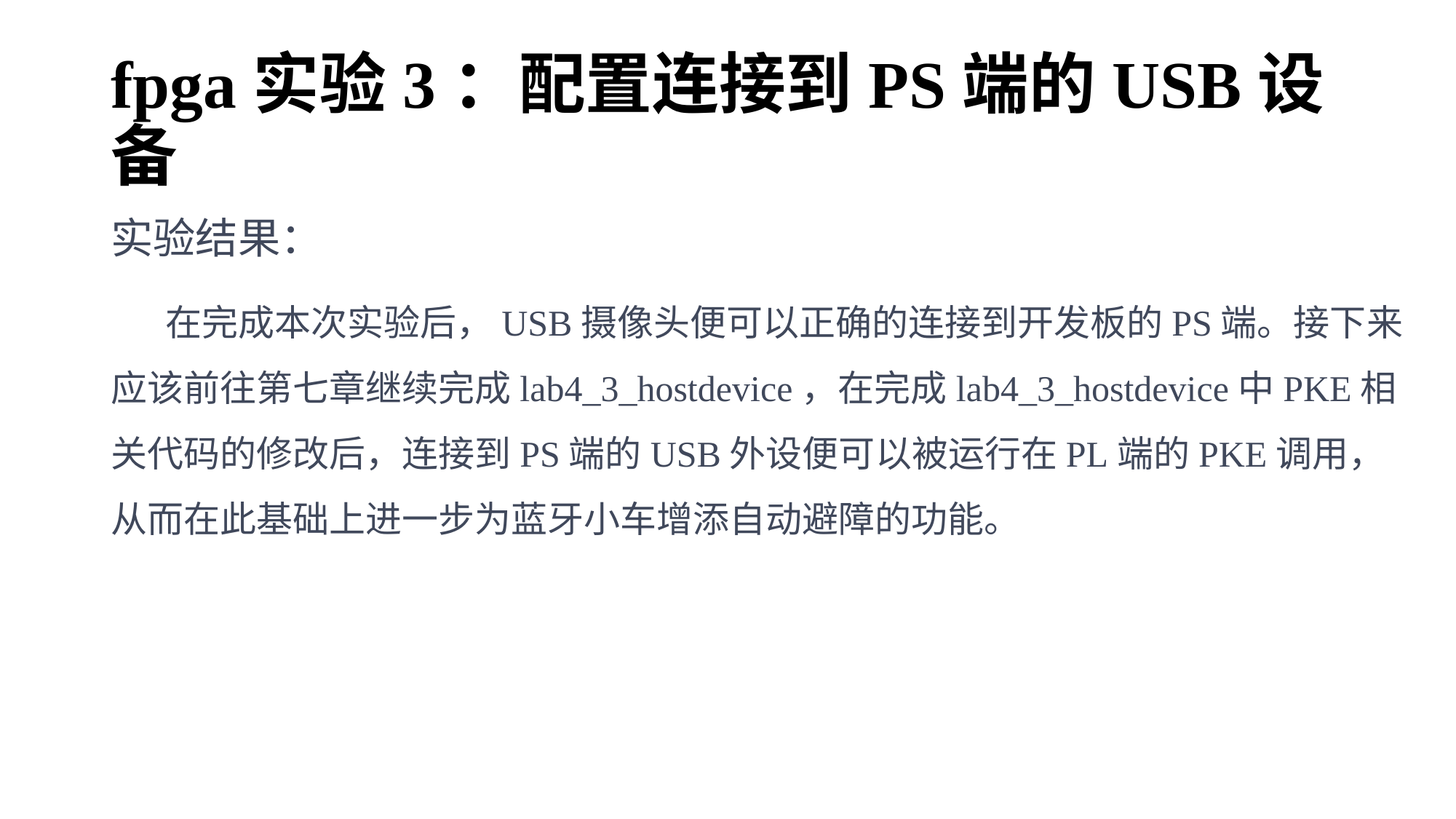

# fpga实验3：配置连接到PS端的USB设备
实验结果：
在完成本次实验后，USB摄像头便可以正确的连接到开发板的PS端。接下来应该前往第七章继续完成lab4_3_hostdevice，在完成lab4_3_hostdevice中PKE相关代码的修改后，连接到PS端的USB外设便可以被运行在PL端的PKE调用，从而在此基础上进一步为蓝牙小车增添自动避障的功能。